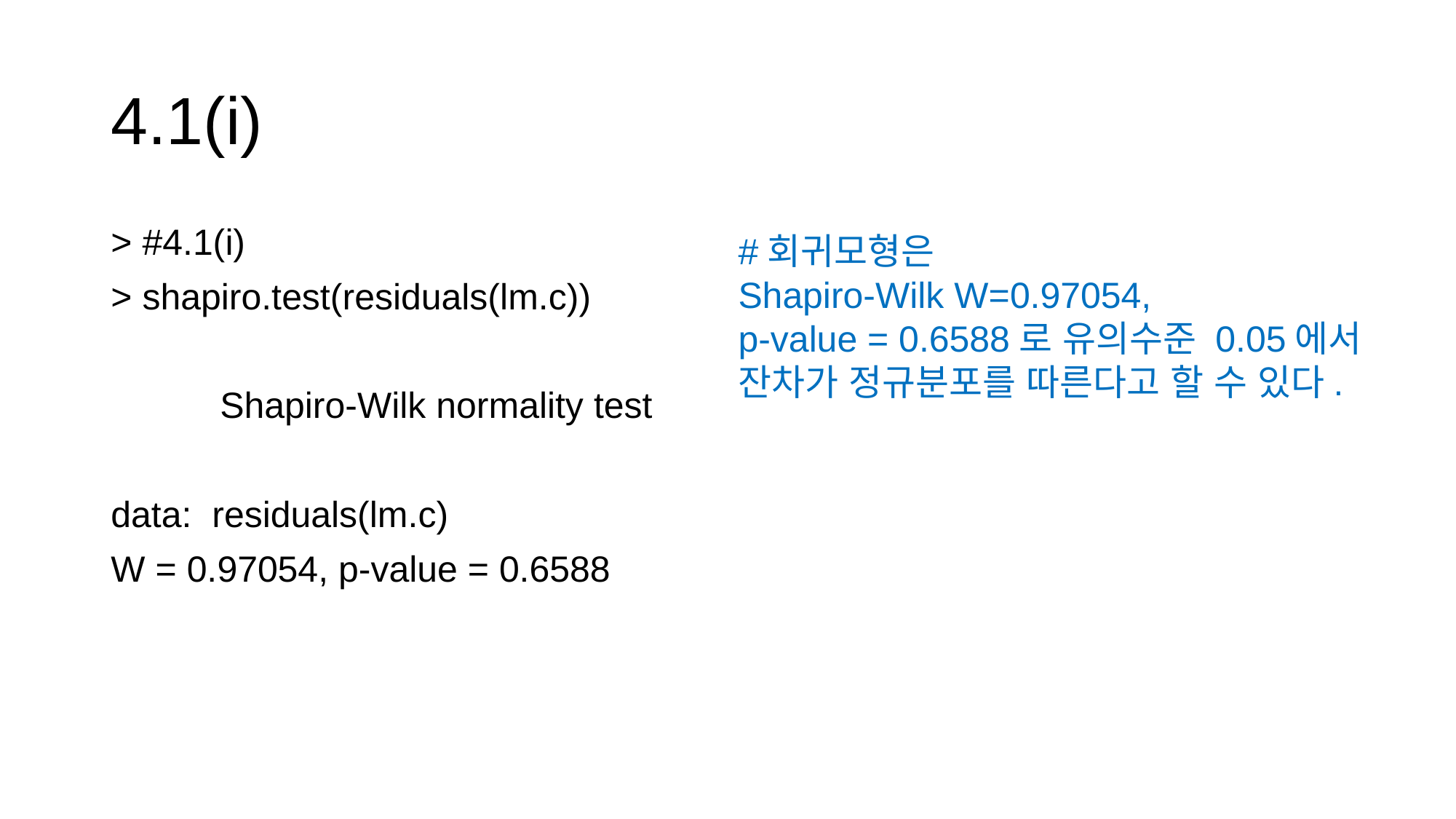

# 4.1(i)
> #4.1(i)
> shapiro.test(residuals(lm.c))

	Shapiro-Wilk normality test

data:  residuals(lm.c)
W = 0.97054, p-value = 0.6588
#회귀모형은
Shapiro-Wilk W=0.97054,
p-value = 0.6588로 유의수준 0.05에서 잔차가 정규분포를 따른다고 할 수 있다.